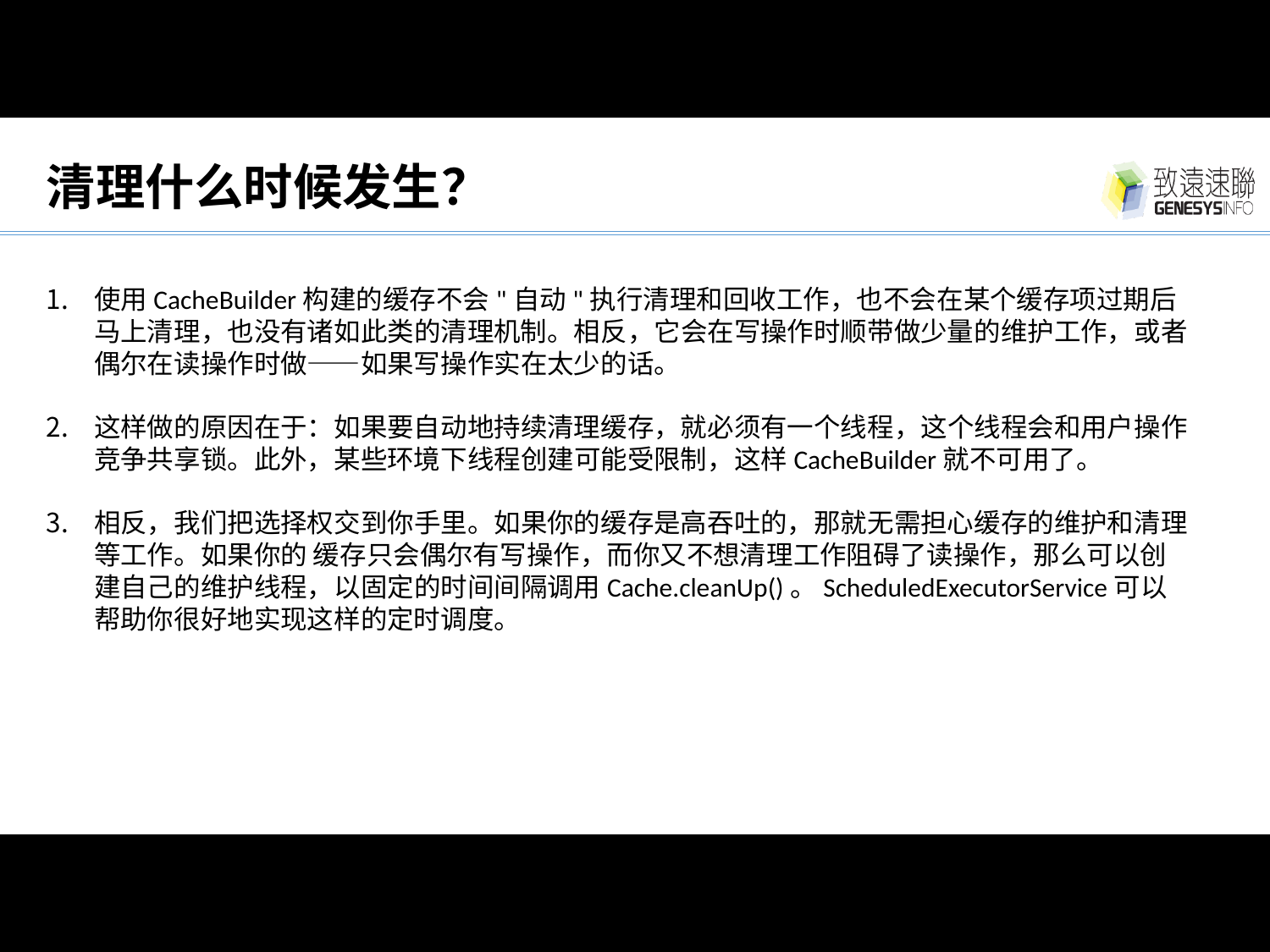

清理什么时候发生？

使用CacheBuilder构建的缓存不会"自动"执行清理和回收工作，也不会在某个缓存项过期后马上清理，也没有诸如此类的清理机制。相反，它会在写操作时顺带做少量的维护工作，或者偶尔在读操作时做——如果写操作实在太少的话。

这样做的原因在于：如果要自动地持续清理缓存，就必须有一个线程，这个线程会和用户操作竞争共享锁。此外，某些环境下线程创建可能受限制，这样CacheBuilder就不可用了。

相反，我们把选择权交到你手里。如果你的缓存是高吞吐的，那就无需担心缓存的维护和清理等工作。如果你的 缓存只会偶尔有写操作，而你又不想清理工作阻碍了读操作，那么可以创建自己的维护线程，以固定的时间间隔调用Cache.cleanUp()。ScheduledExecutorService可以帮助你很好地实现这样的定时调度。